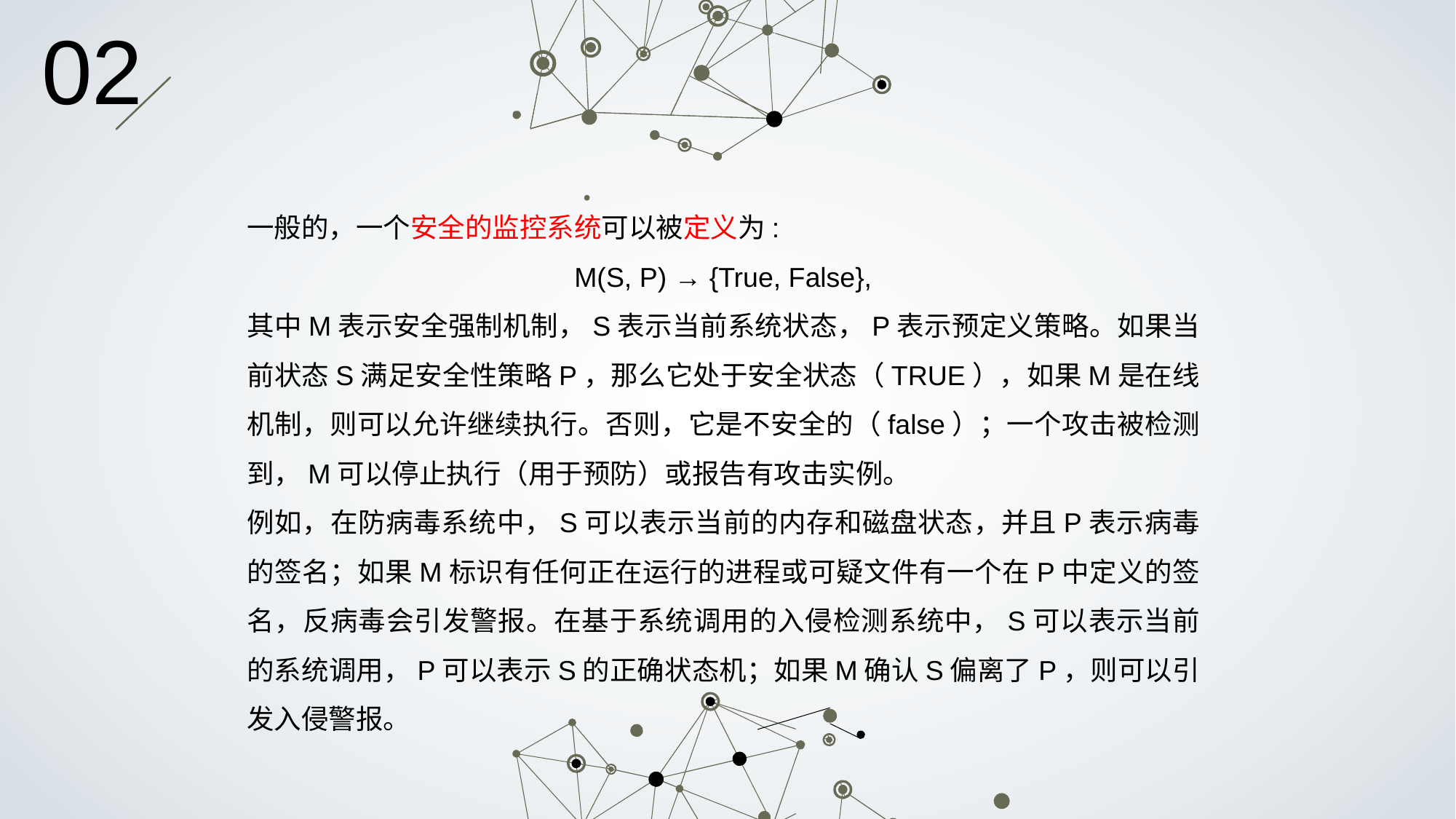

02
一般的，一个安全的监控系统可以被定义为:
M(S, P) → {True, False},
其中M表示安全强制机制，S表示当前系统状态，P表示预定义策略。如果当前状态S满足安全性策略P，那么它处于安全状态（TRUE），如果M是在线机制，则可以允许继续执行。否则，它是不安全的（false）；一个攻击被检测到，M可以停止执行（用于预防）或报告有攻击实例。
例如，在防病毒系统中，S可以表示当前的内存和磁盘状态，并且P表示病毒的签名；如果M标识有任何正在运行的进程或可疑文件有一个在P中定义的签名，反病毒会引发警报。在基于系统调用的入侵检测系统中，S可以表示当前的系统调用，P可以表示S的正确状态机；如果M确认S偏离了P，则可以引发入侵警报。